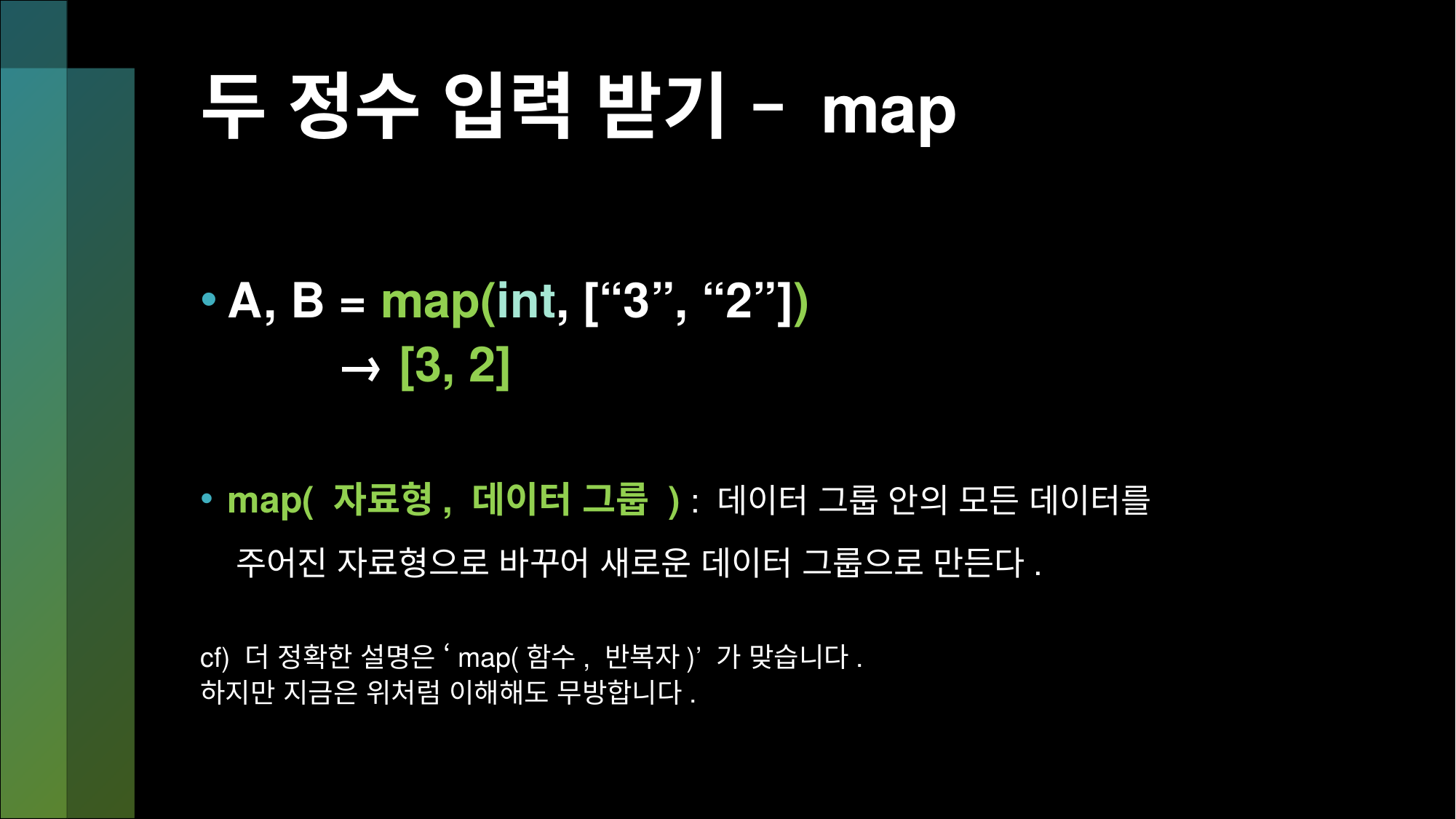

# 두 정수 입력 받기 – map
A, B = map(int, [“3”, “2”])
	→ [3, 2]

map( 자료형, 데이터 그룹 ) : 데이터 그룹 안의 모든 데이터를
   주어진 자료형으로 바꾸어 새로운 데이터 그룹으로 만든다.
cf) 더 정확한 설명은 ‘map(함수, 반복자)’ 가 맞습니다.
하지만 지금은 위처럼 이해해도 무방합니다.